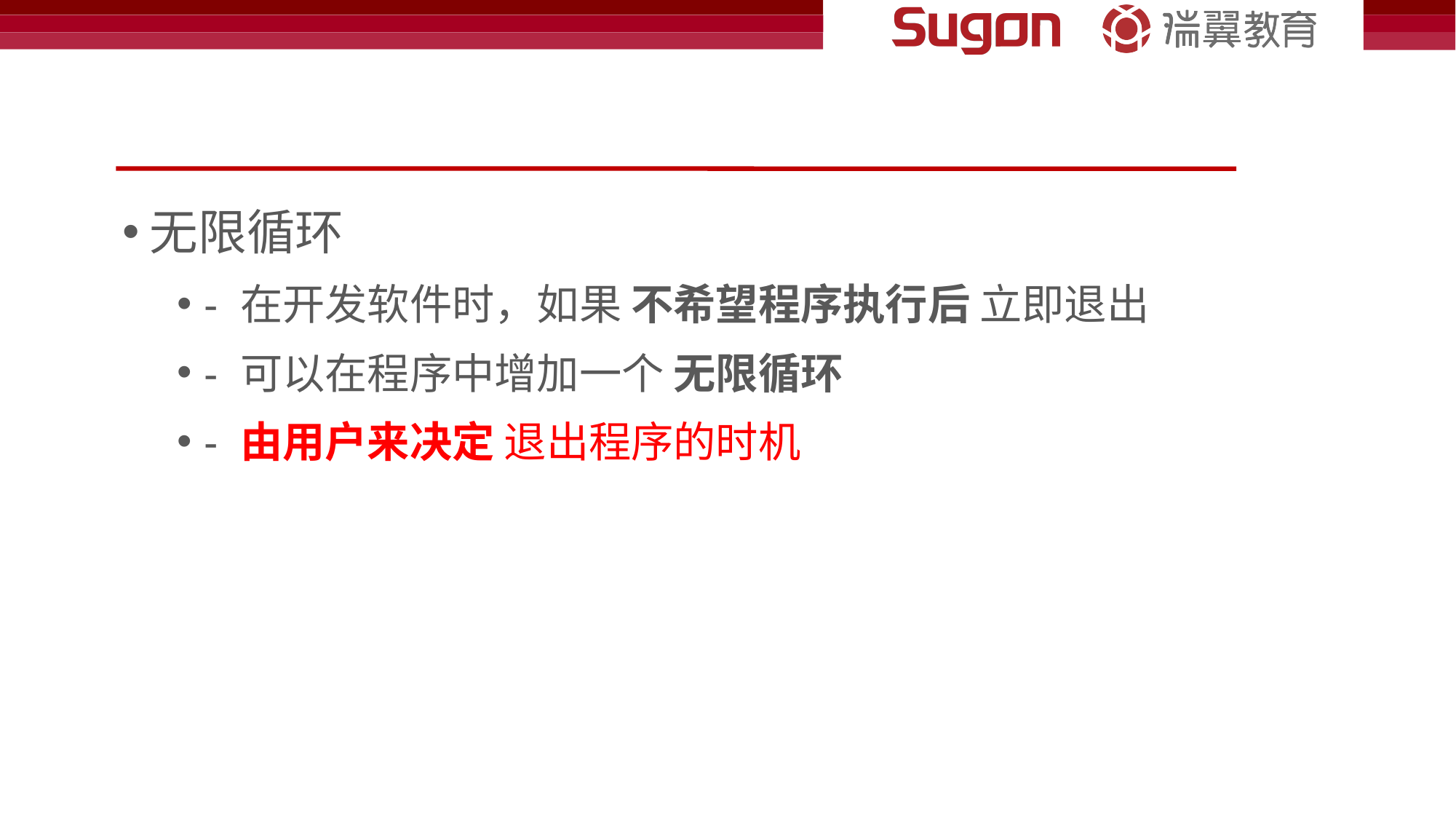

#
无限循环
- 在开发软件时，如果 不希望程序执行后 立即退出
- 可以在程序中增加一个 无限循环
- 由用户来决定 退出程序的时机